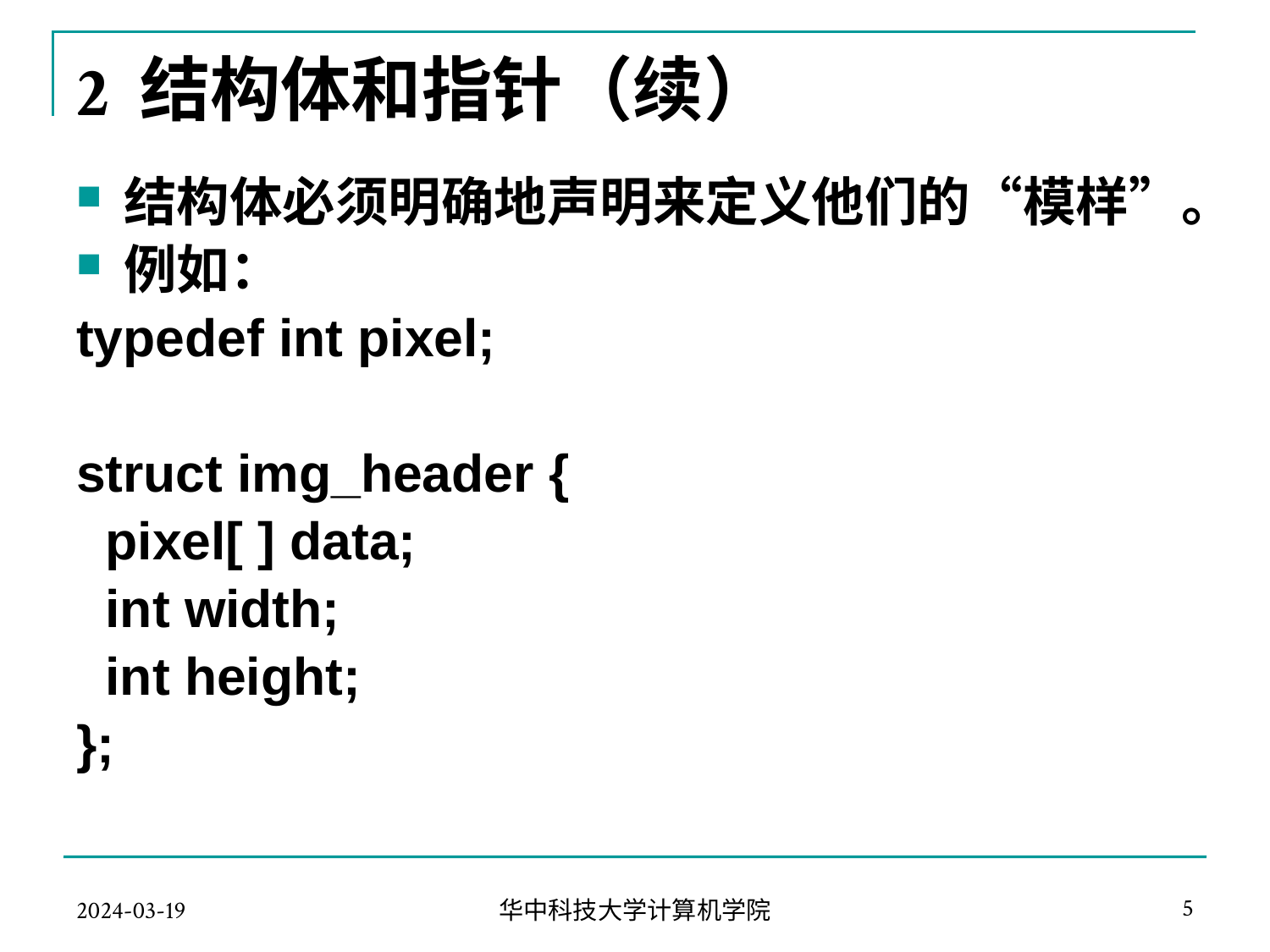

# 2 结构体和指针（续）
结构体必须明确地声明来定义他们的“模样”。
例如：
typedef int pixel;

struct img_header {
  pixel[ ] data;
  int width;
  int height;
};
2024-03-19
5
华中科技大学计算机学院